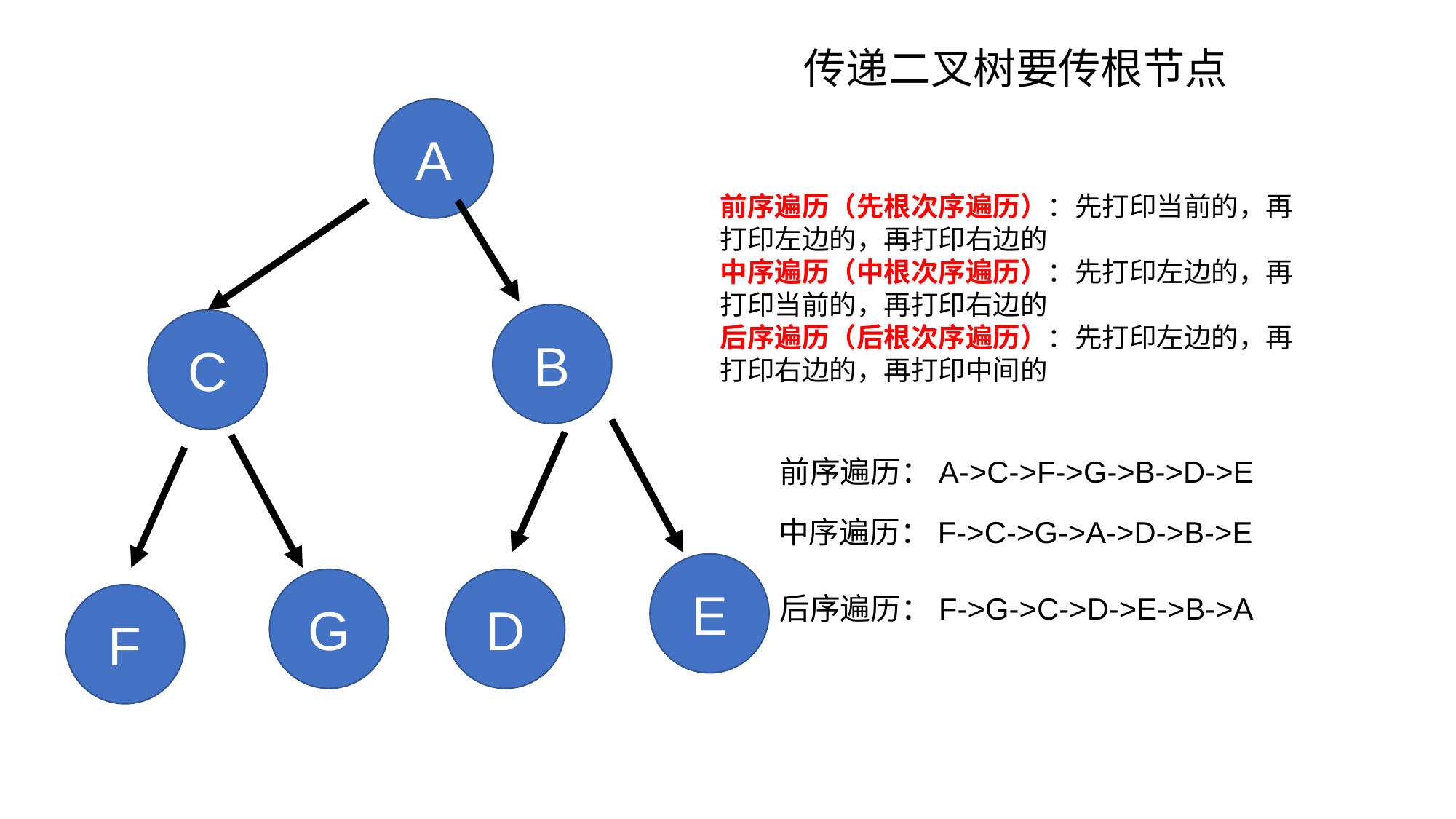

传递二叉树要传根节点
A
前序遍历（先根次序遍历）：先打印当前的，再打印左边的，再打印右边的
中序遍历（中根次序遍历）：先打印左边的，再打印当前的，再打印右边的
后序遍历（后根次序遍历）：先打印左边的，再打印右边的，再打印中间的
B
C
前序遍历：A->C->F->G->B->D->E
中序遍历：F->C->G->A->D->B->E
E
G
D
后序遍历：F->G->C->D->E->B->A
F